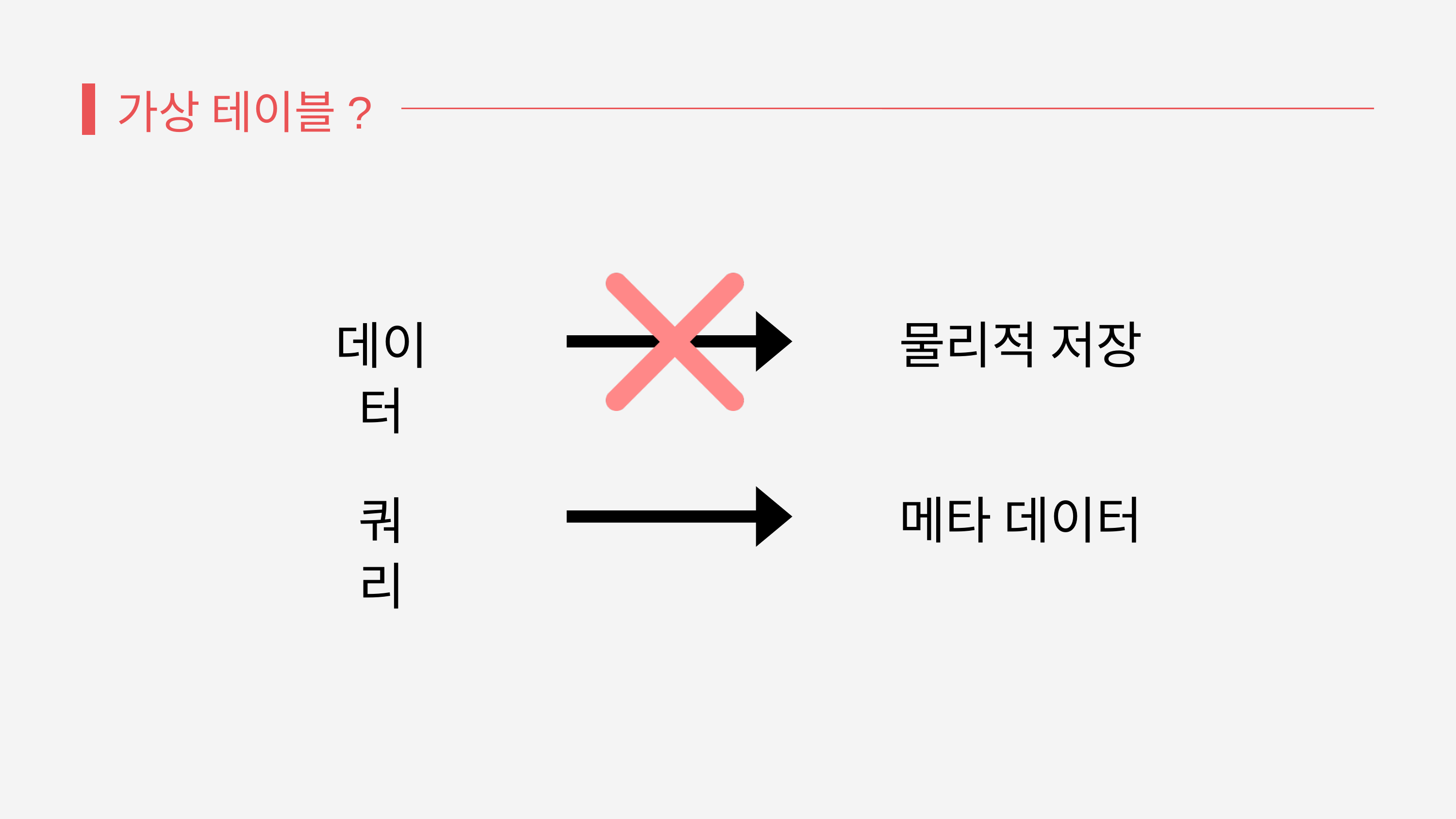

가상 테이블?

물리적 저장
데이터

메타 데이터
쿼리